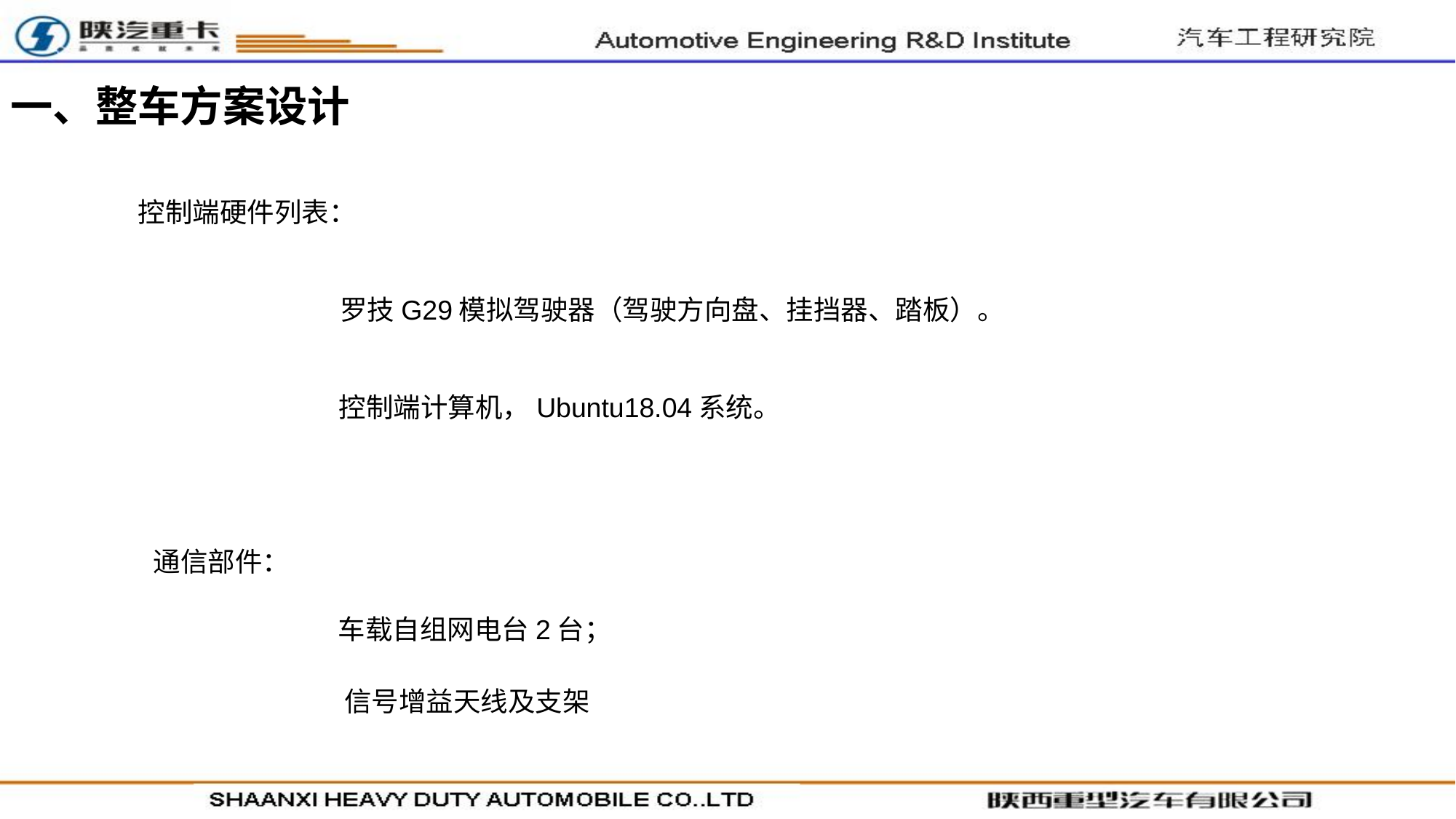

一、整车方案设计
控制端硬件列表：
罗技G29模拟驾驶器（驾驶方向盘、挂挡器、踏板）。
控制端计算机，Ubuntu18.04系统。
通信部件：
车载自组网电台2台；
信号增益天线及支架